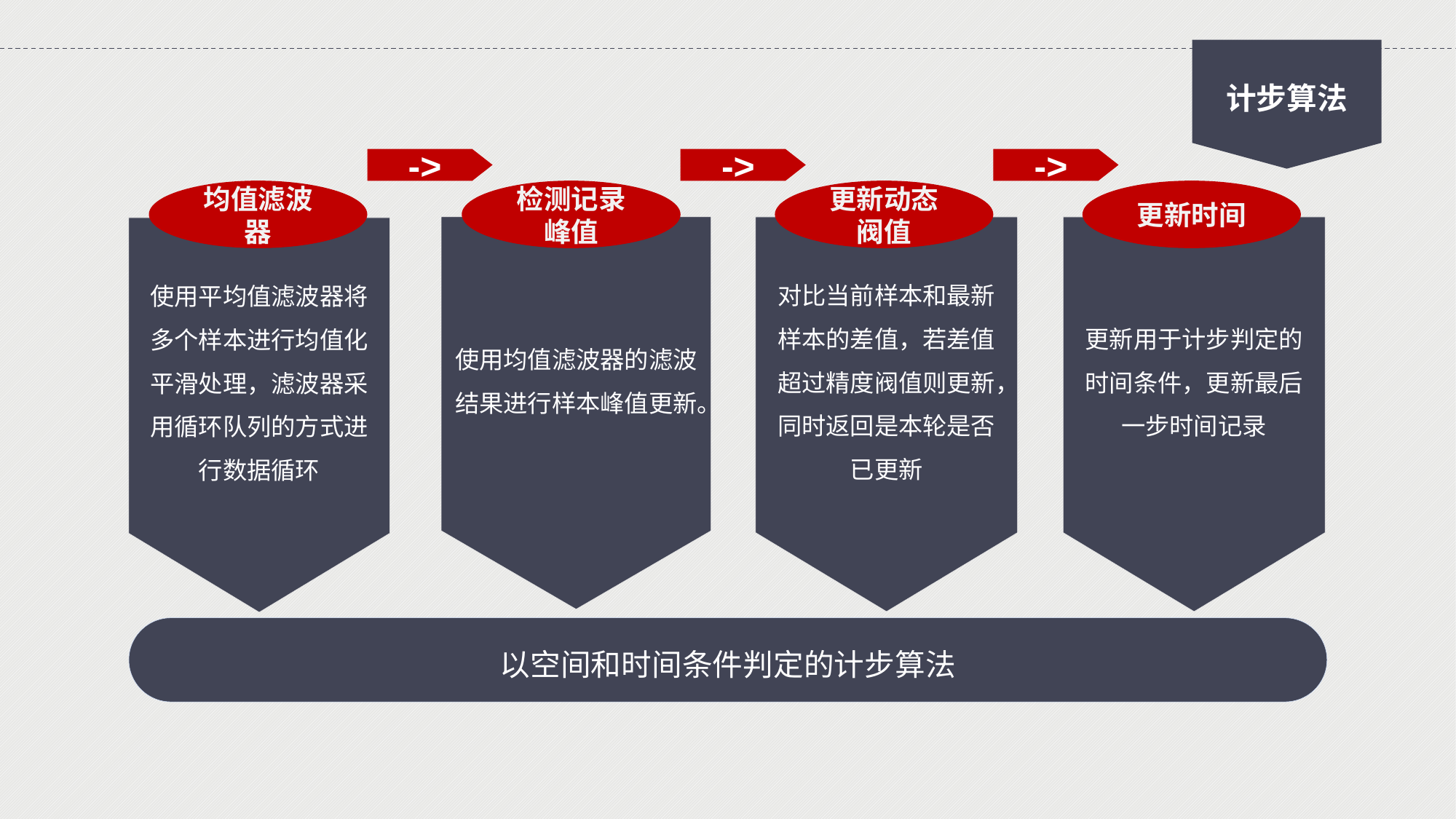

计步算法
->
->
->
均值滤波器
检测记录峰值
更新动态阀值
更新时间
使用均值滤波器的滤波结果进行样本峰值更新。
对比当前样本和最新样本的差值，若差值超过精度阀值则更新，同时返回是本轮是否已更新
更新用于计步判定的时间条件，更新最后一步时间记录
使用平均值滤波器将多个样本进行均值化平滑处理，滤波器采用循环队列的方式进行数据循环
以空间和时间条件判定的计步算法